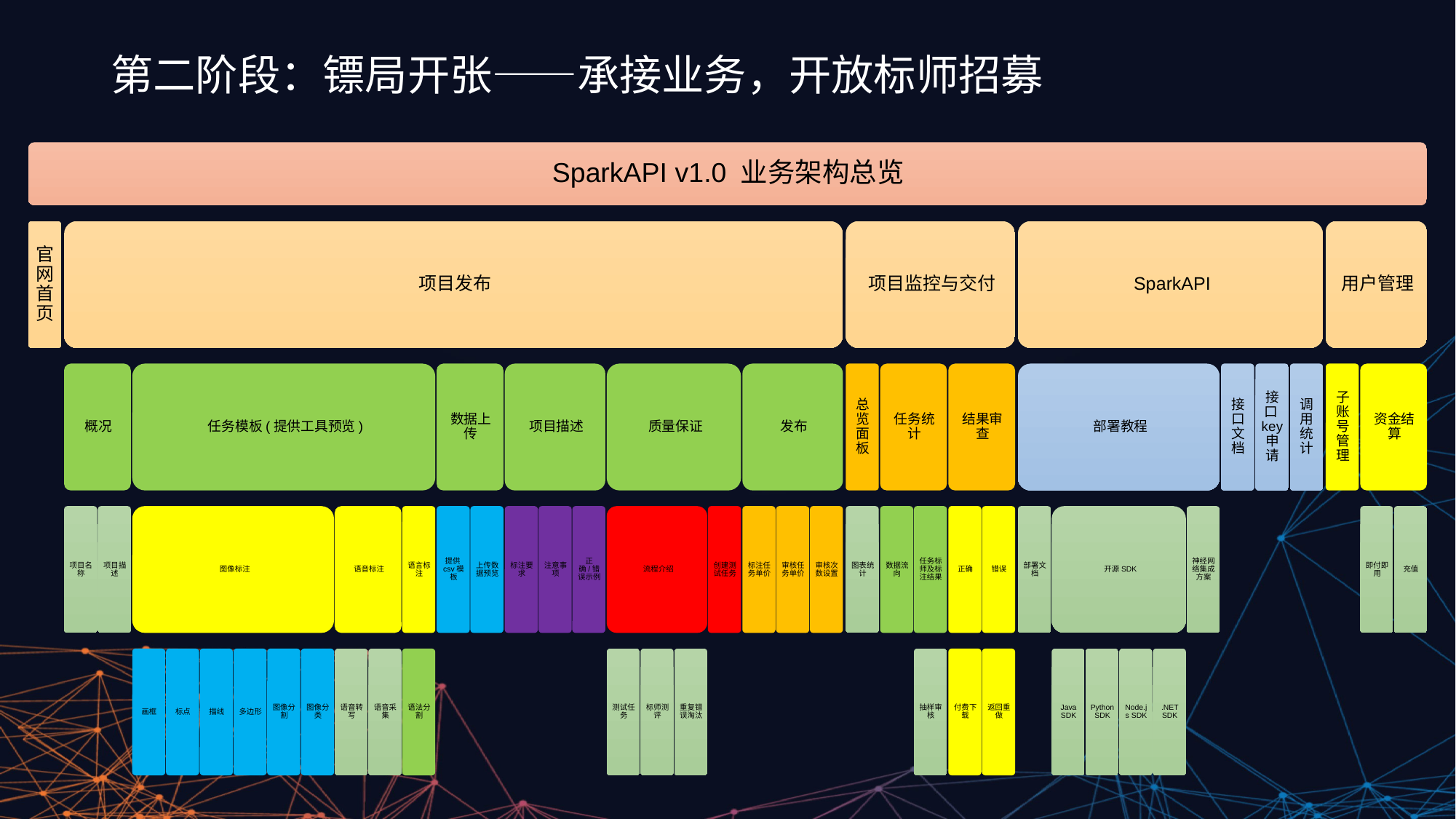

# 第二阶段：镖局开张——承接业务，开放标师招募
SparkAPI v1.0 业务架构总览
官网首页
项目发布
概况
项目名称
项目描述
任务模板(提供工具预览)
图像标注
画框
标点
描线
多边形
图像分割
图像分类
语音标注
语音转写
语音采集
语言标注
语法分割
数据上传
提供csv模板
上传数据预览
项目描述
标注要求
注意事项
正确/错误示例
质量保证
流程介绍
测试任务
标师测评
重复错误淘汰
创建测试任务
发布
标注任务单价
审核任务单价
审核次数设置
项目监控与交付
总览面板
图表统计
任务统计
数据流向
任务标师及标注结果
抽样审核
结果审查
正确
付费下载
错误
返回重做
SparkAPI
部署教程
部署文档
开源SDK
Java SDK
Python SDK
Node.js SDK
.NET SDK
神经网络集成方案
接口文档
接口key申请
调用统计
用户管理
子账号管理
资金结算
即付即用
充值